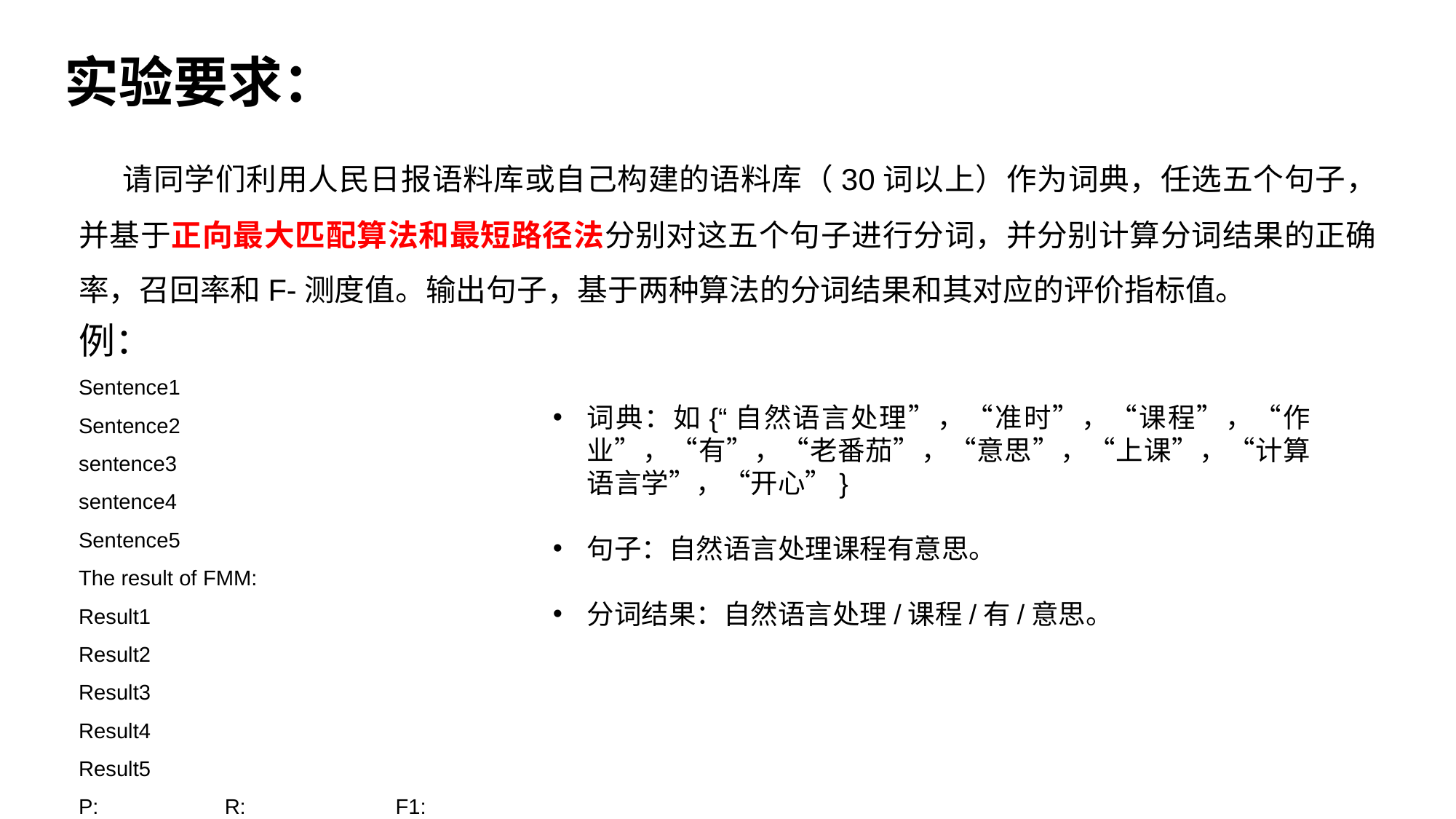

实验要求：
    请同学们利用人民日报语料库或自己构建的语料库（30词以上）作为词典，任选五个句子，并基于正向最大匹配算法和最短路径法分别对这五个句子进行分词，并分别计算分词结果的正确率，召回率和F-测度值。输出句子，基于两种算法的分词结果和其对应的评价指标值。
例：
Sentence1
Sentence2
sentence3
sentence4
Sentence5
The result of FMM:
Result1
Result2
Result3
Result4
Result5
P:                     R:                         F1:

词典：如{“自然语言处理”，“准时”，“课程”，“作业”，“有”，“老番茄”，“意思”，“上课”，“计算语言学”，“开心”}

句子：自然语言处理课程有意思。

分词结果：自然语言处理/课程/有/意思。